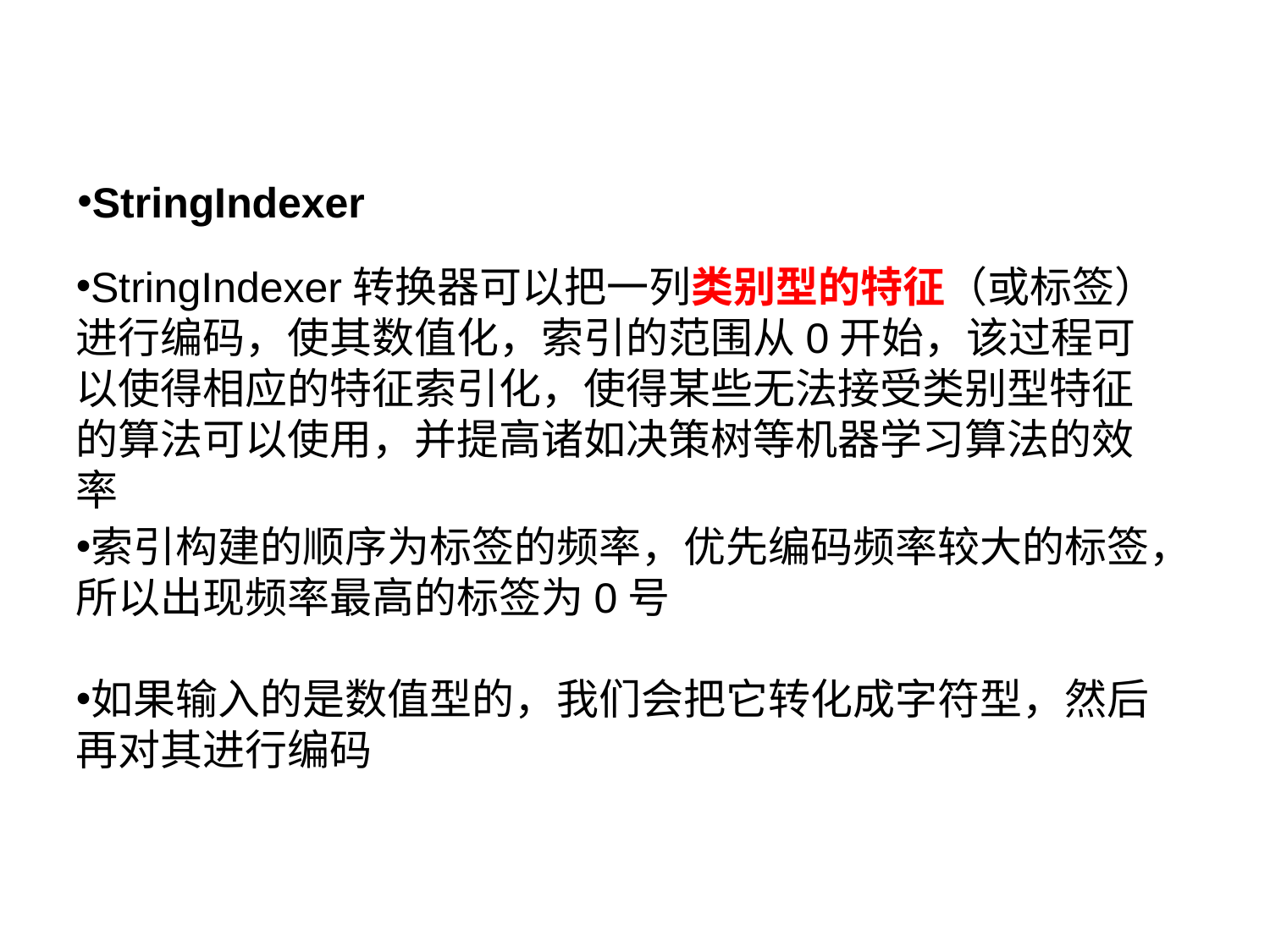

9.6.2 特征转换
StringIndexer
StringIndexer转换器可以把一列类别型的特征（或标签）进行编码，使其数值化，索引的范围从0开始，该过程可以使得相应的特征索引化，使得某些无法接受类别型特征的算法可以使用，并提高诸如决策树等机器学习算法的效率

索引构建的顺序为标签的频率，优先编码频率较大的标签，所以出现频率最高的标签为0号

如果输入的是数值型的，我们会把它转化成字符型，然后再对其进行编码